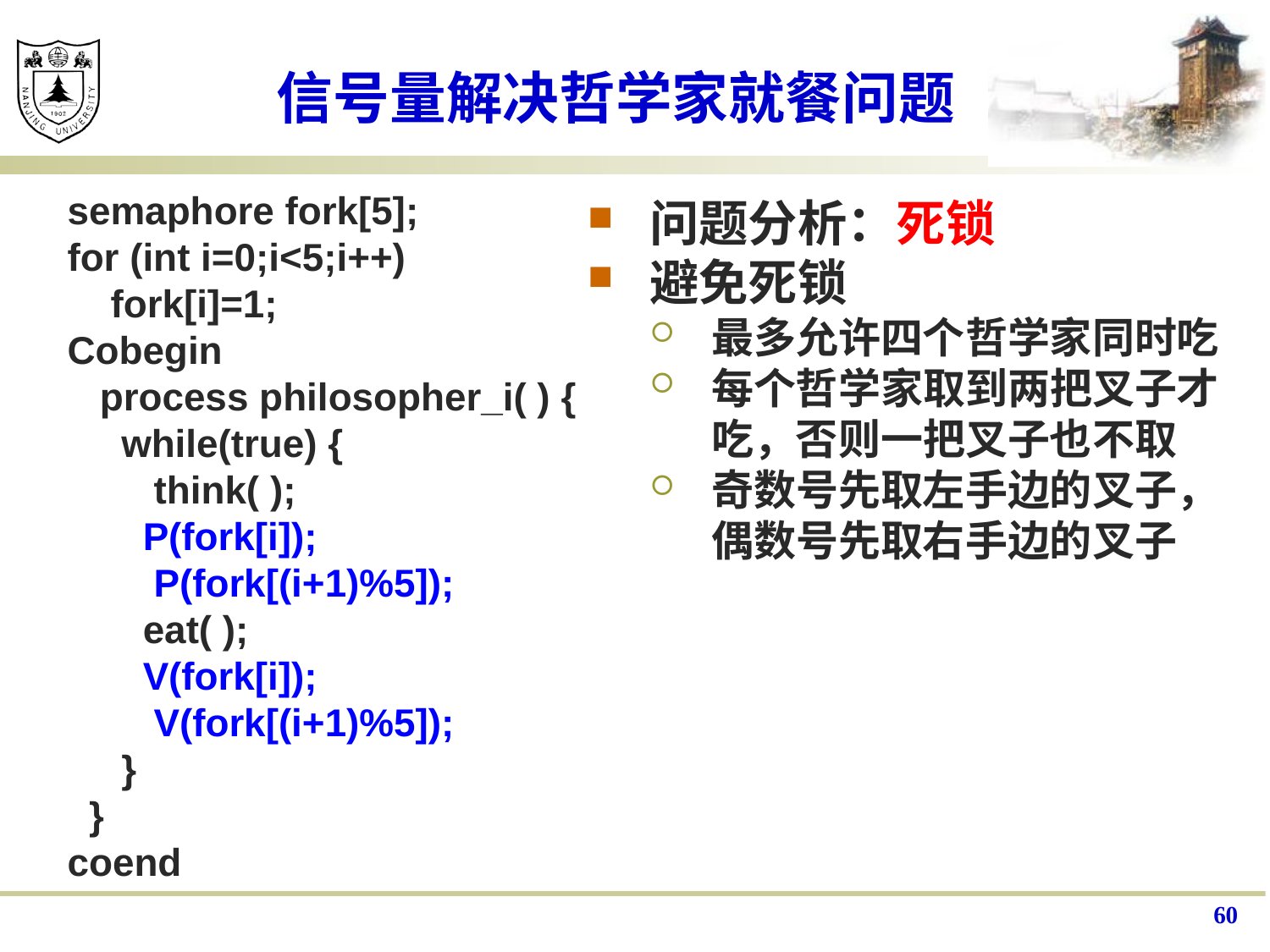

# 信号量解决哲学家就餐问题
semaphore fork[5];
for (int i=0;i<5;i++)
    fork[i]=1;
Cobegin
   process philosopher_i( ) {
     while(true) {
        think( );
       P(fork[i]);
        P(fork[(i+1)%5]);
       eat( );
       V(fork[i]);
        V(fork[(i+1)%5]);
     }
  }
coend
问题分析：死锁
避免死锁
最多允许四个哲学家同时吃
每个哲学家取到两把叉子才吃，否则一把叉子也不取
奇数号先取左手边的叉子，偶数号先取右手边的叉子

60